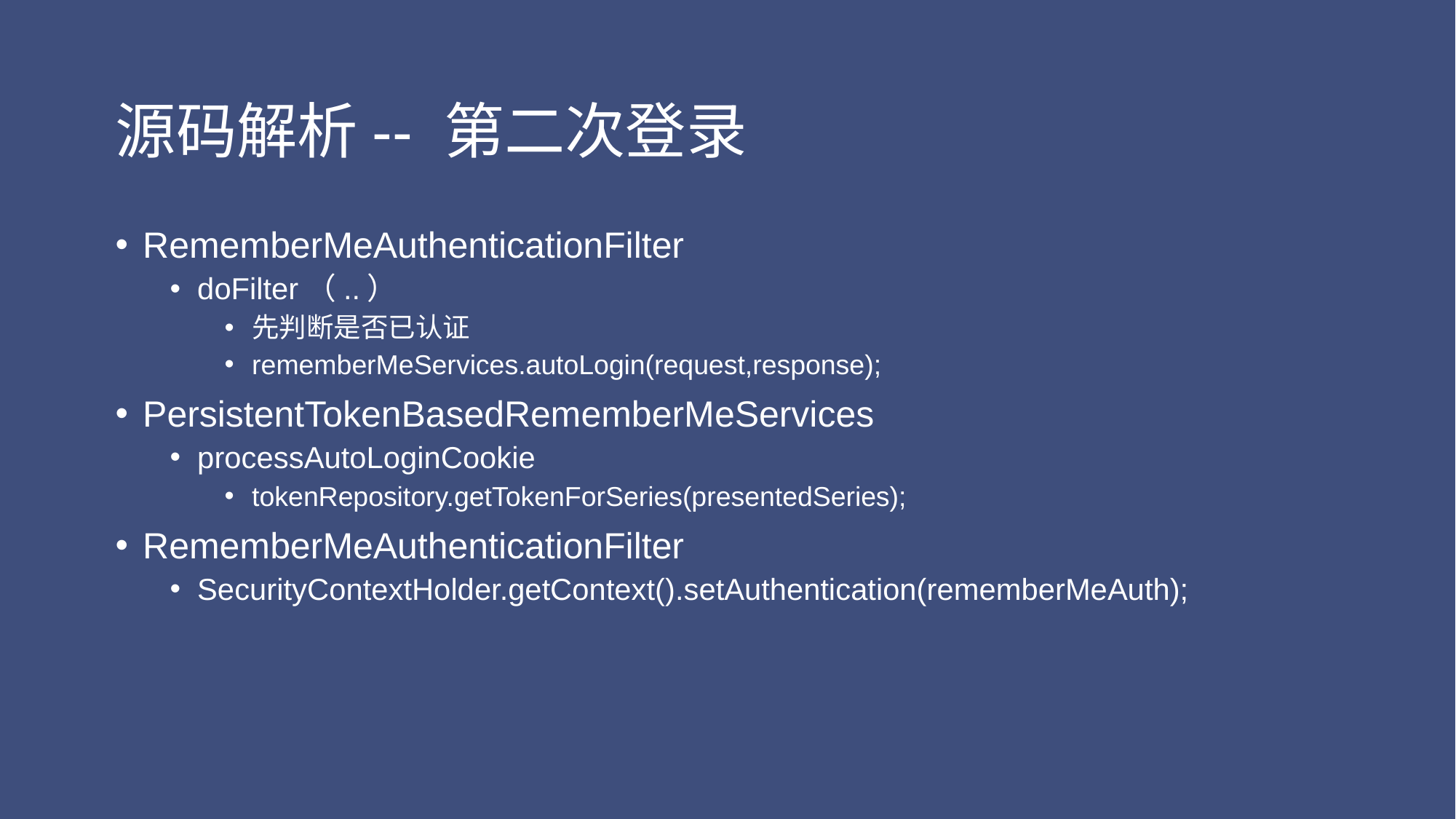

# 源码解析-- 第二次登录
RememberMeAuthenticationFilter
doFilter（..）
先判断是否已认证
rememberMeServices.autoLogin(request,response);
PersistentTokenBasedRememberMeServices
processAutoLoginCookie
tokenRepository.getTokenForSeries(presentedSeries);
RememberMeAuthenticationFilter
SecurityContextHolder.getContext().setAuthentication(rememberMeAuth);